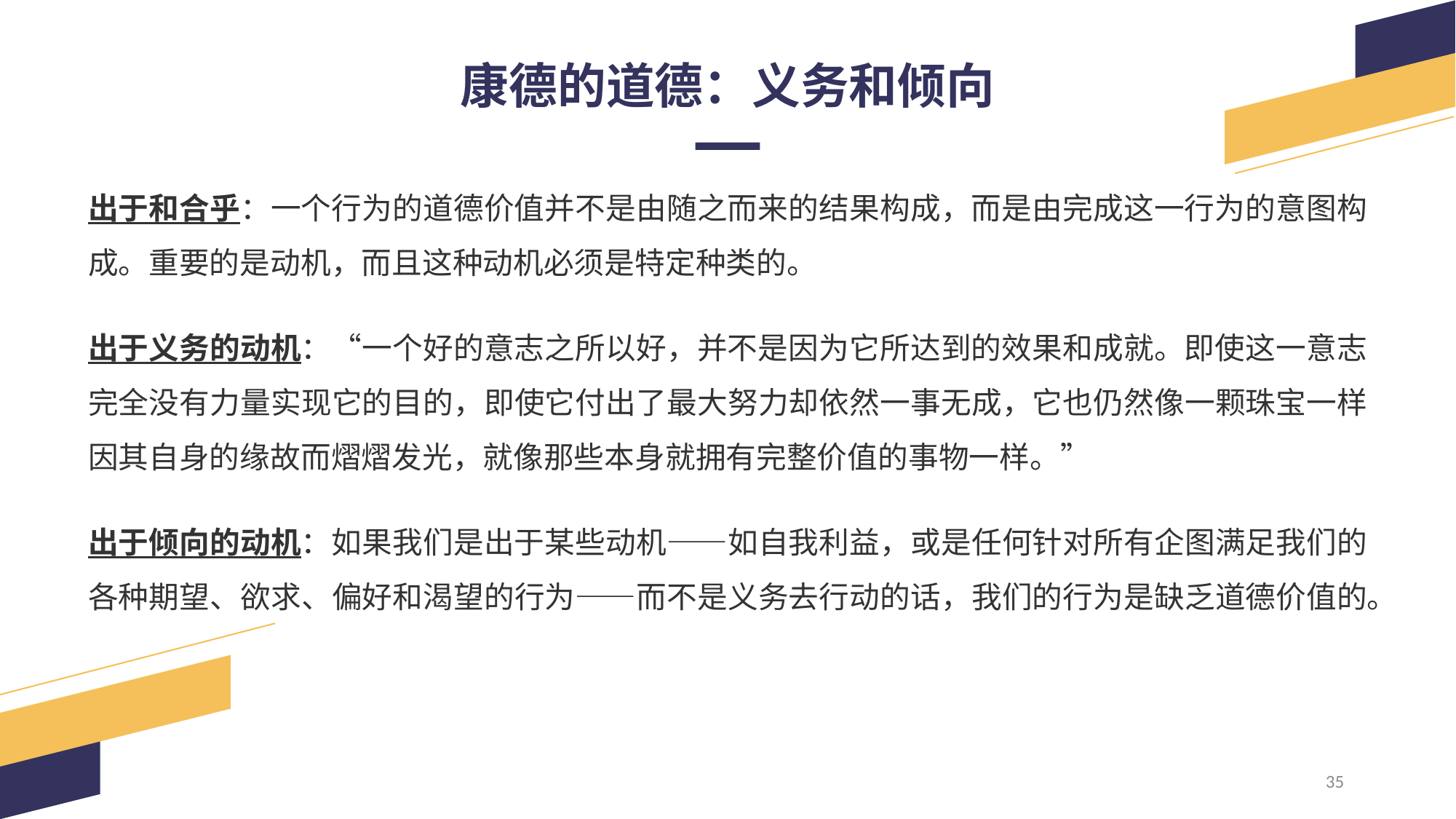

康德的道德：义务和倾向

出于和合乎：一个行为的道德价值并不是由随之而来的结果构成，而是由完成这一行为的意图构成。重要的是动机，而且这种动机必须是特定种类的。
出于义务的动机：“一个好的意志之所以好，并不是因为它所达到的效果和成就。即使这一意志完全没有力量实现它的目的，即使它付出了最大努力却依然一事无成，它也仍然像一颗珠宝一样因其自身的缘故而熠熠发光，就像那些本身就拥有完整价值的事物一样。”
出于倾向的动机：如果我们是出于某些动机——如自我利益，或是任何针对所有企图满足我们的各种期望、欲求、偏好和渴望的行为——而不是义务去行动的话，我们的行为是缺乏道德价值的。

35